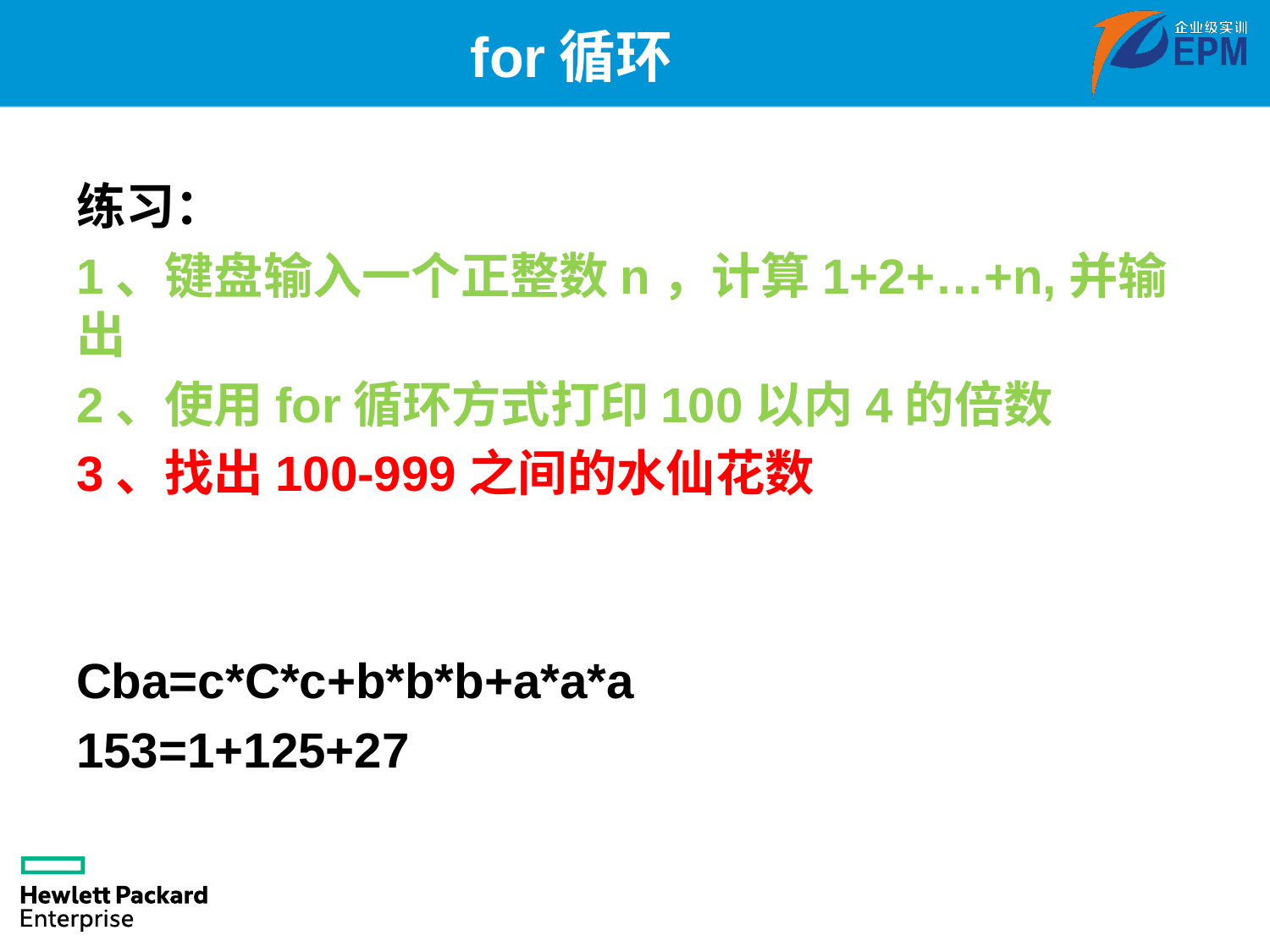

# for循环
练习：
1、键盘输入一个正整数n，计算1+2+…+n,并输出
2、使用for循环方式打印100以内4的倍数
3、找出100-999之间的水仙花数

Cba=c*C*c+b*b*b+a*a*a
153=1+125+27